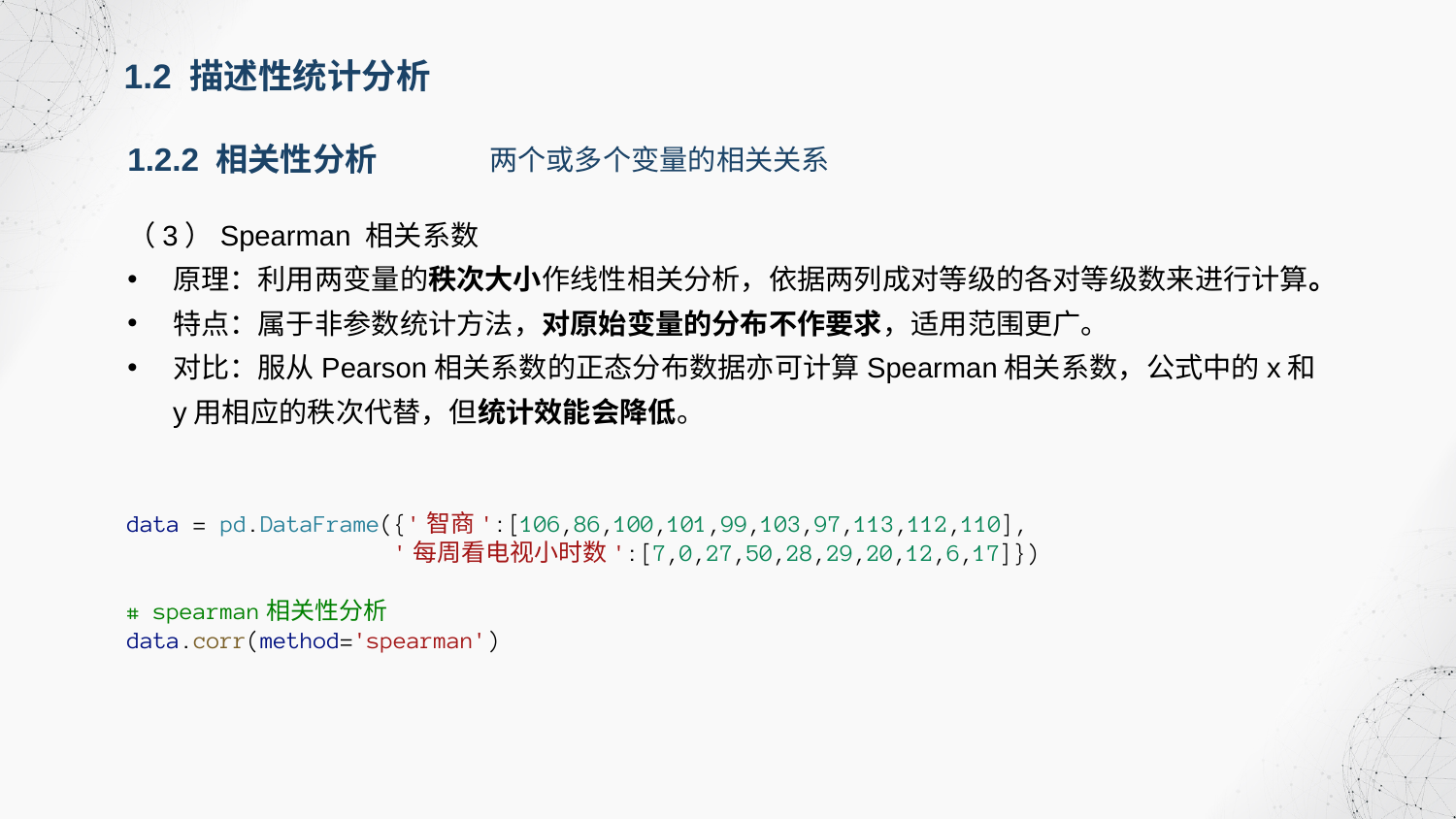

1.2 描述性统计分析
1.2.2 相关性分析
两个或多个变量的相关关系
（3）Spearman 相关系数
原理：利用两变量的秩次大小作线性相关分析，依据两列成对等级的各对等级数来进行计算。
特点：属于非参数统计方法，对原始变量的分布不作要求，适用范围更广。
对比：服从Pearson相关系数的正态分布数据亦可计算Spearman相关系数，公式中的x和y用相应的秩次代替，但统计效能会降低。
data = pd.DataFrame({'智商':[106,86,100,101,99,103,97,113,112,110],
                    '每周看电视小时数':[7,0,27,50,28,29,20,12,6,17]})
# spearman相关性分析
data.corr(method='spearman')